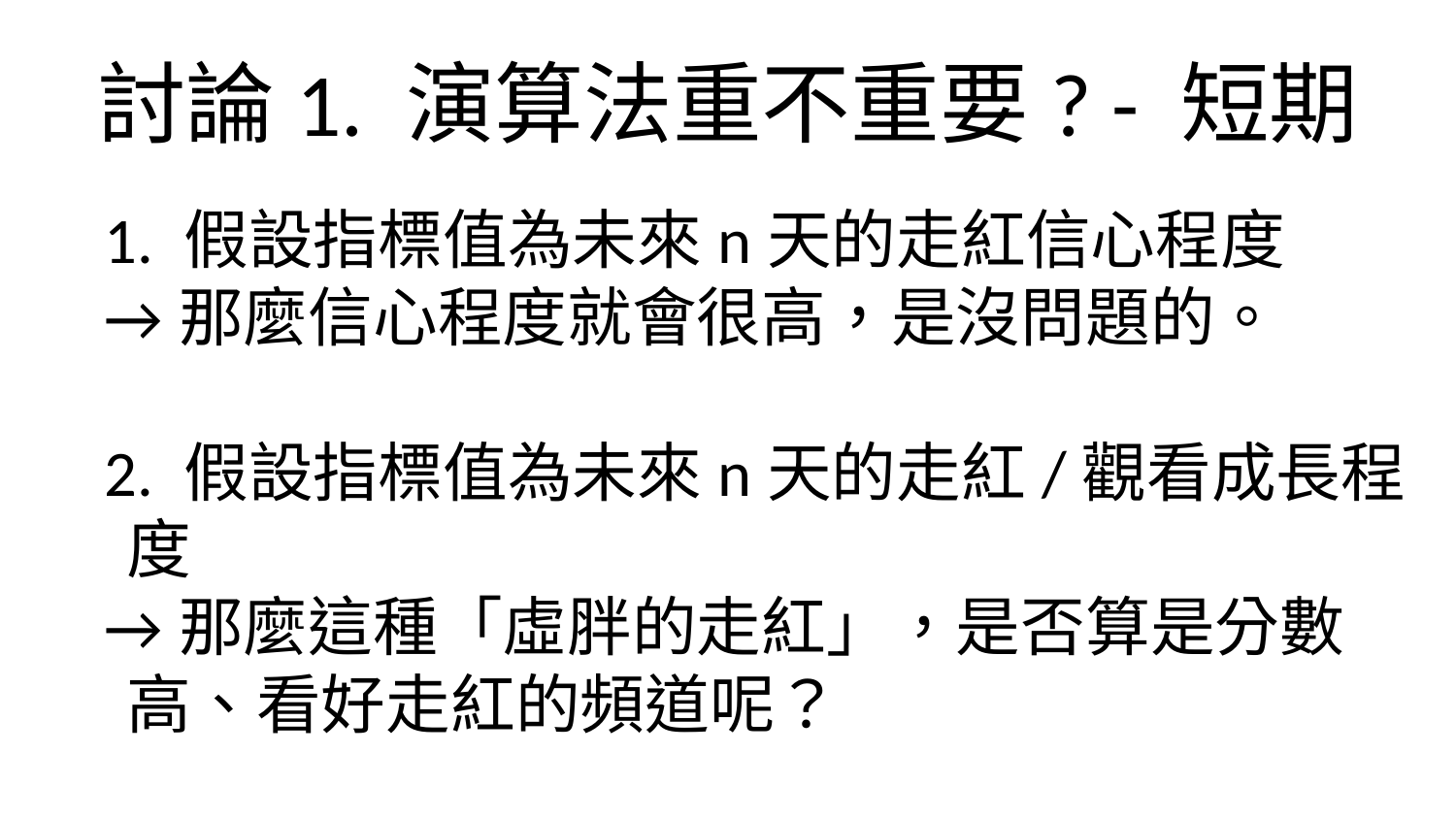

# 討論1. 演算法重不重要? - 短期
1. 假設指標值為未來n天的走紅信心程度
→那麼信心程度就會很高，是沒問題的。

2. 假設指標值為未來n天的走紅/觀看成長程度
→那麼這種「虛胖的走紅」，是否算是分數高、看好走紅的頻道呢？